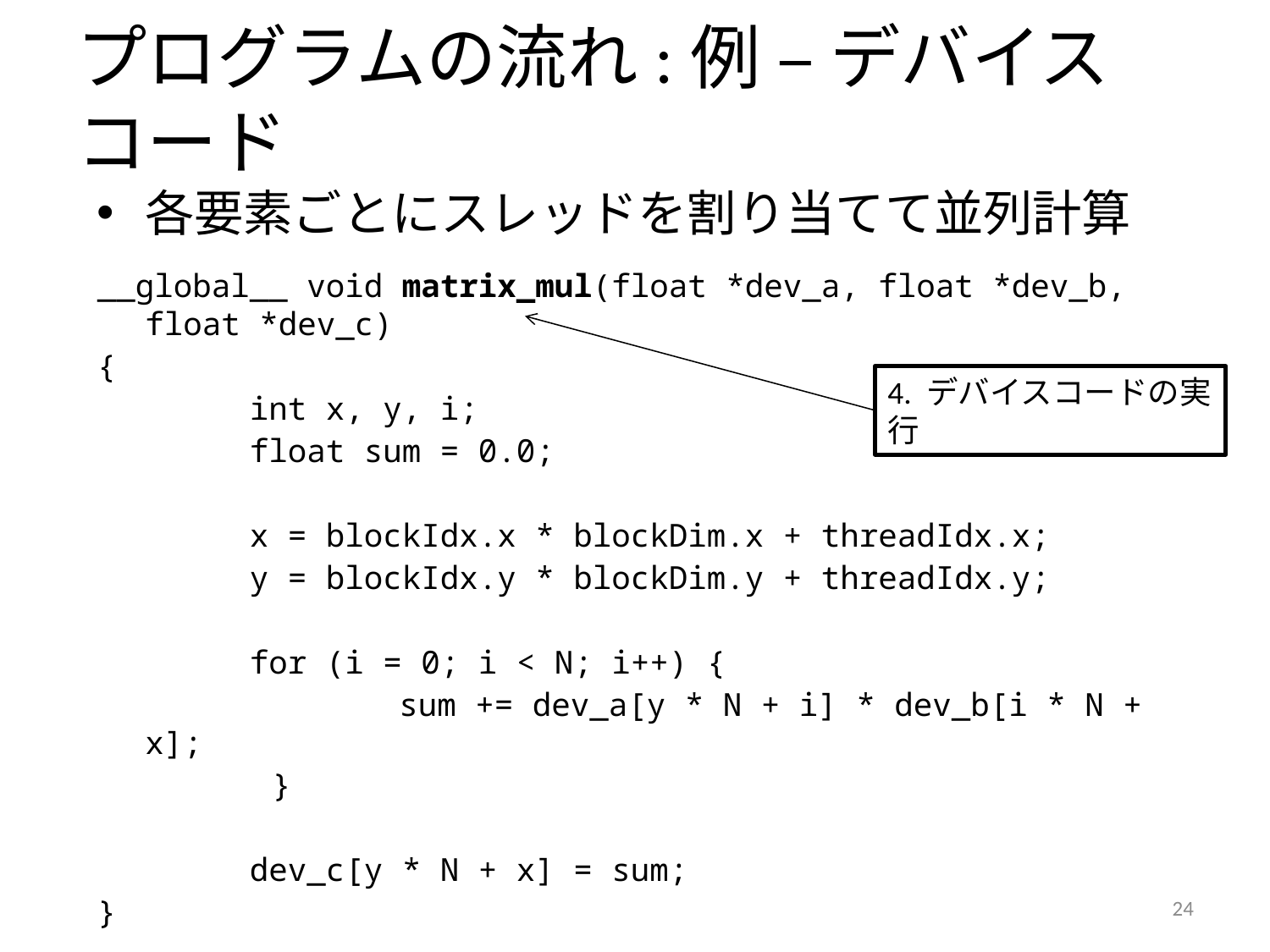

# プログラムの流れ:例 – デバイスコード
各要素ごとにスレッドを割り当てて並列計算

__global__ void matrix_mul(float *dev_a, float *dev_b, float *dev_c)
{
        int x, y, i;
        float sum = 0.0;

        x = blockIdx.x * blockDim.x + threadIdx.x;
        y = blockIdx.y * blockDim.y + threadIdx.y;

        for (i = 0; i < N; i++) {
			sum += dev_a[y * N + i] * dev_b[i * N + x];
		}

        dev_c[y * N + x] = sum;
}

4. デバイスコードの実行
24